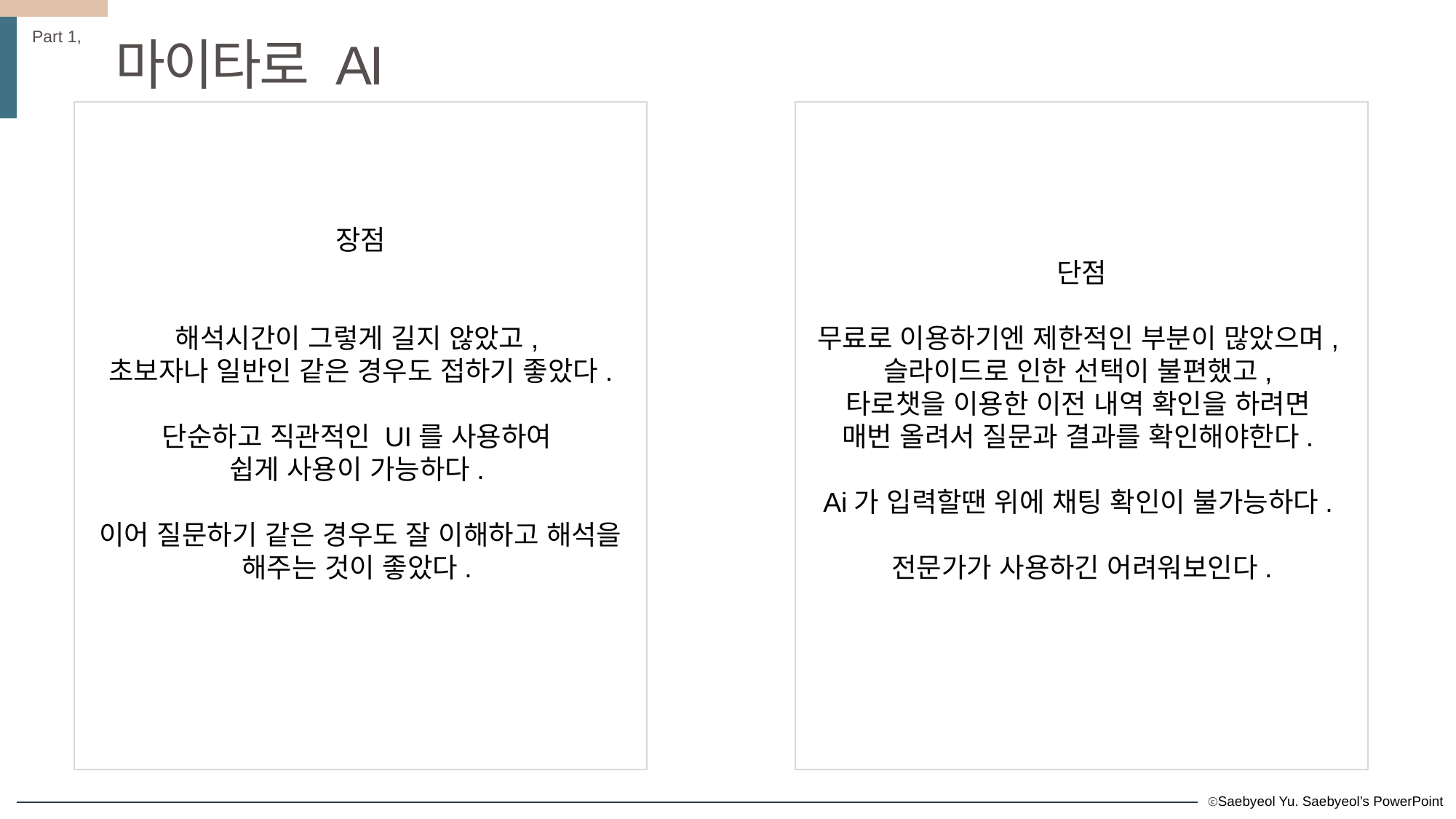

Part 1,
마이타로 AI
단점

무료로 이용하기엔 제한적인 부분이 많았으며,
슬라이드로 인한 선택이 불편했고,
타로챗을 이용한 이전 내역 확인을 하려면
매번 올려서 질문과 결과를 확인해야한다.

Ai가 입력할땐 위에 채팅 확인이 불가능하다.

전문가가 사용하긴 어려워보인다.

장점

해석시간이 그렇게 길지 않았고,
초보자나 일반인 같은 경우도 접하기 좋았다.

단순하고 직관적인 UI를 사용하여
쉽게 사용이 가능하다.

이어 질문하기 같은 경우도 잘 이해하고 해석을 해주는 것이 좋았다.